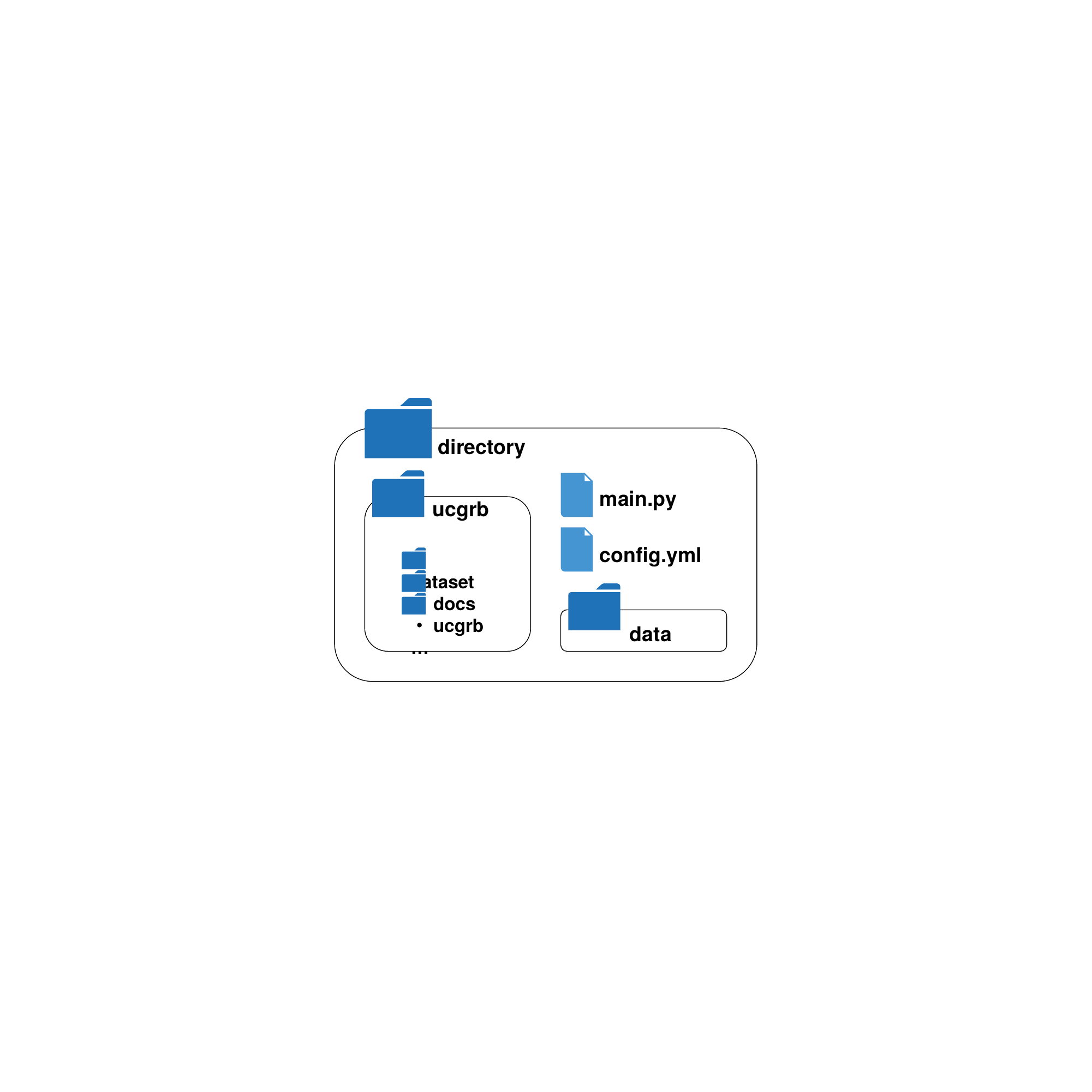

directory

main.py

config.yml

data
・dataset
・docs
・ucgrb
…

ucgrb